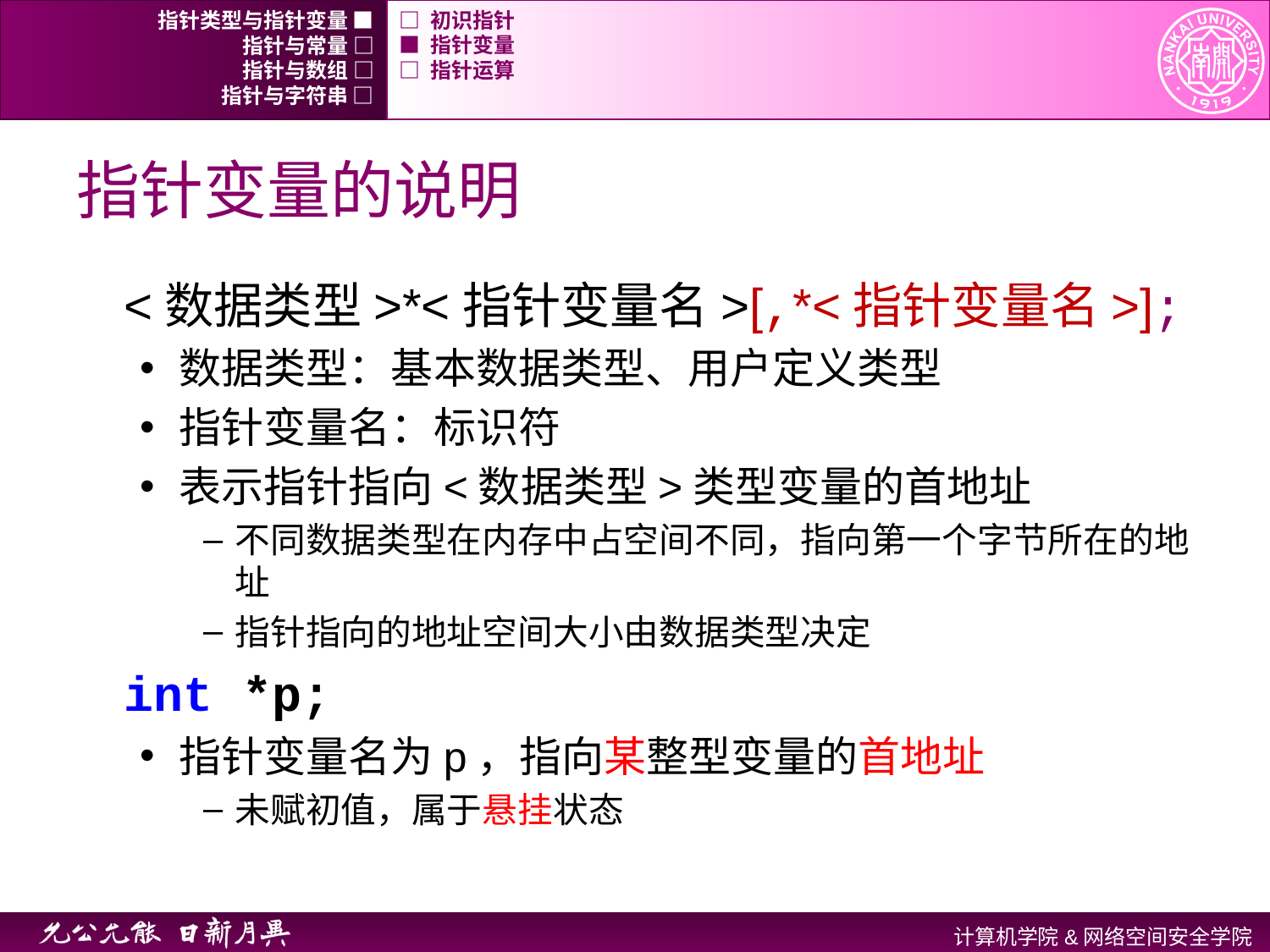

指针类型与指针变量 ■
□ 初识指针
指针与常量 □
■ 指针变量
指针与数组 □
□ 指针运算
指针与字符串 □

# 指针变量的说明
<数据类型>*<指针变量名>[,*<指针变量名>];
数据类型：基本数据类型、用户定义类型
指针变量名：标识符
表示指针指向<数据类型>类型变量的首地址
不同数据类型在内存中占空间不同，指向第一个字节所在的地址
指针指向的地址空间大小由数据类型决定
int *p;
指针变量名为p，指向某整型变量的首地址
未赋初值，属于悬挂状态